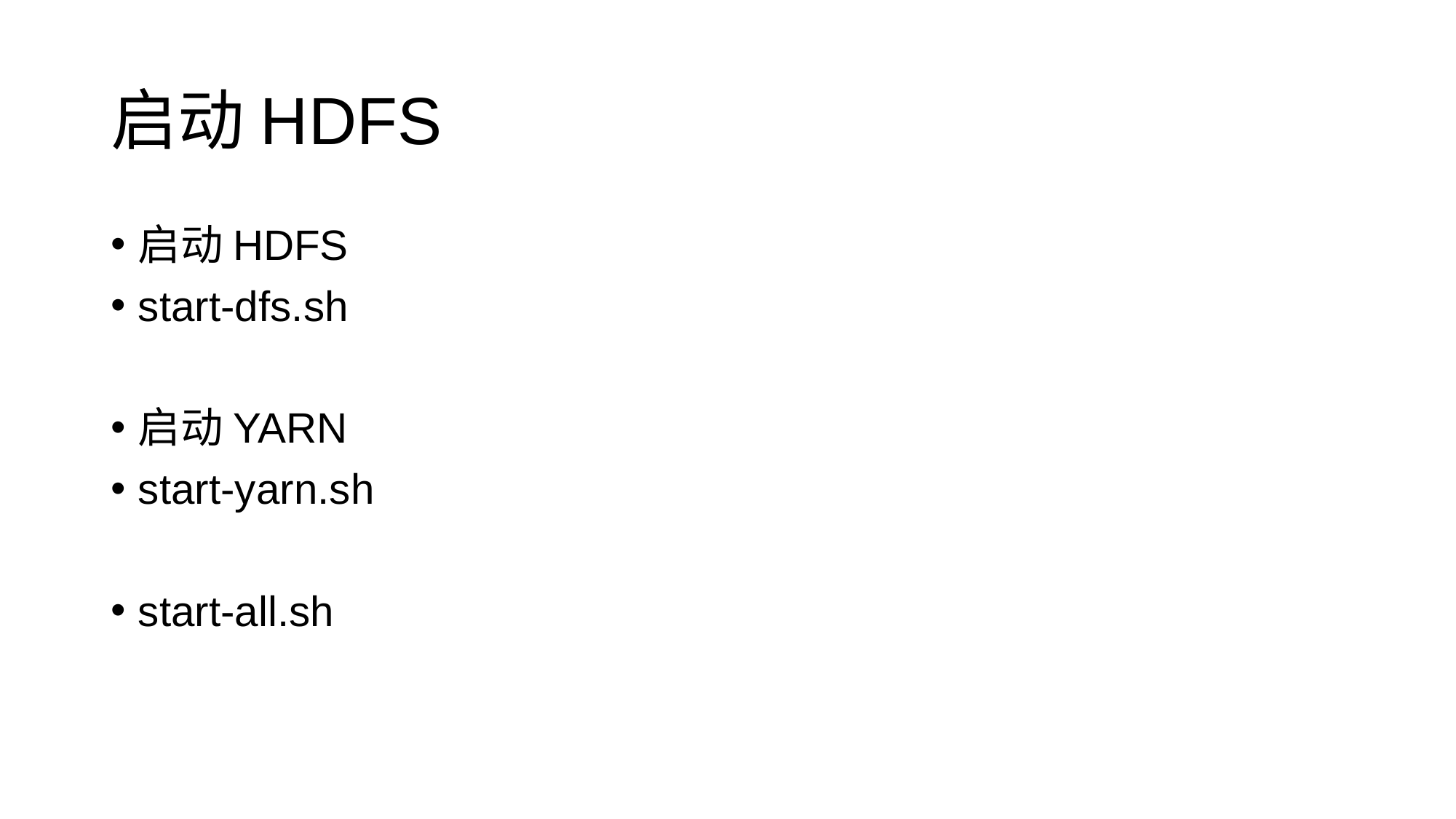

# 启动HDFS
启动HDFS
start-dfs.sh

启动YARN
start-yarn.sh

start-all.sh